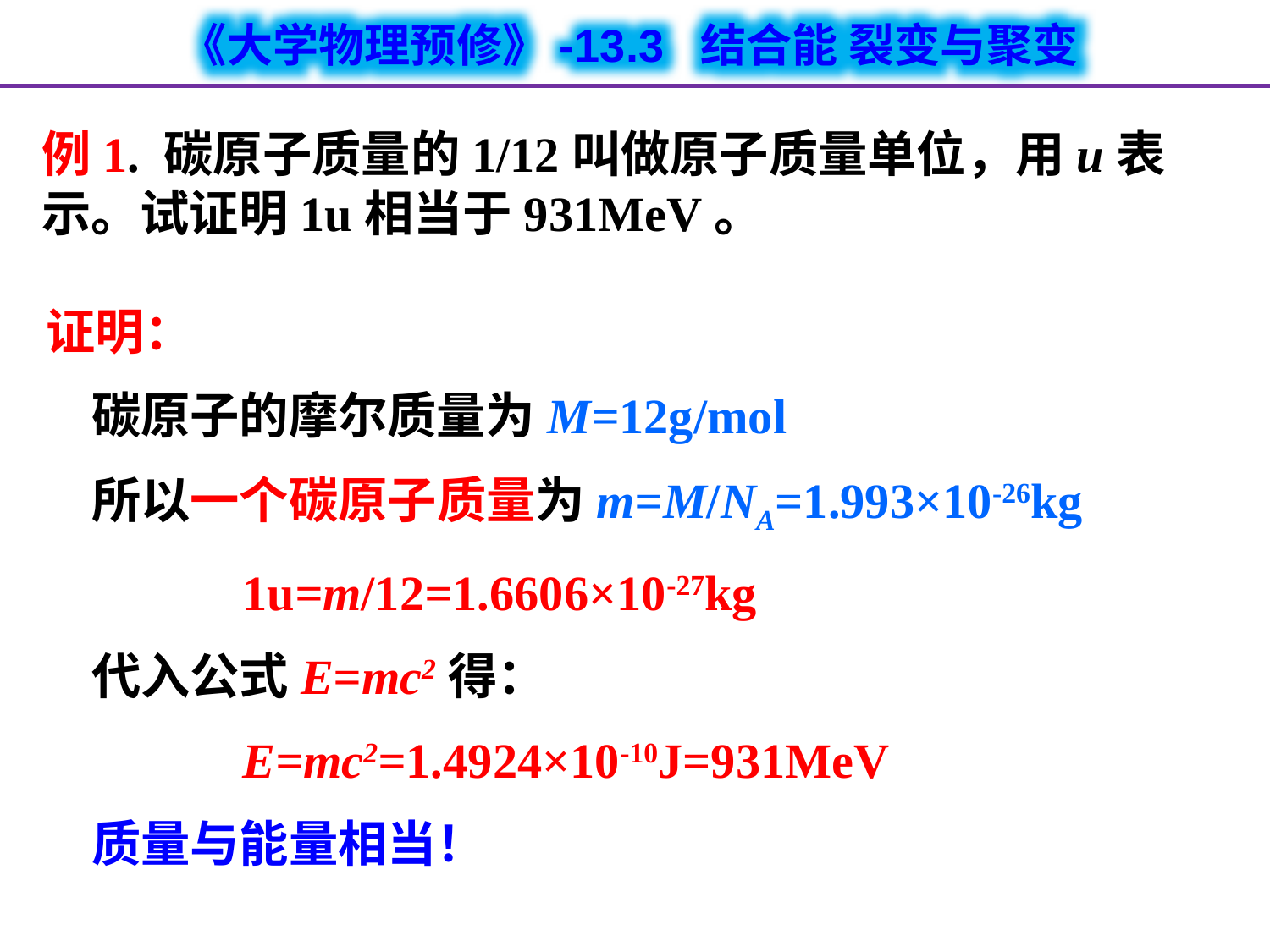

例1. 碳原子质量的1/12叫做原子质量单位，用u表示。试证明1u相当于931MeV。
证明：
   碳原子的摩尔质量为M=12g/mol
   所以一个碳原子质量为m=M/NA=1.993×10-26kg
                1u=m/12=1.6606×10-27kg
   代入公式E=mc2得：
                E=mc2=1.4924×10-10J=931MeV
   质量与能量相当！